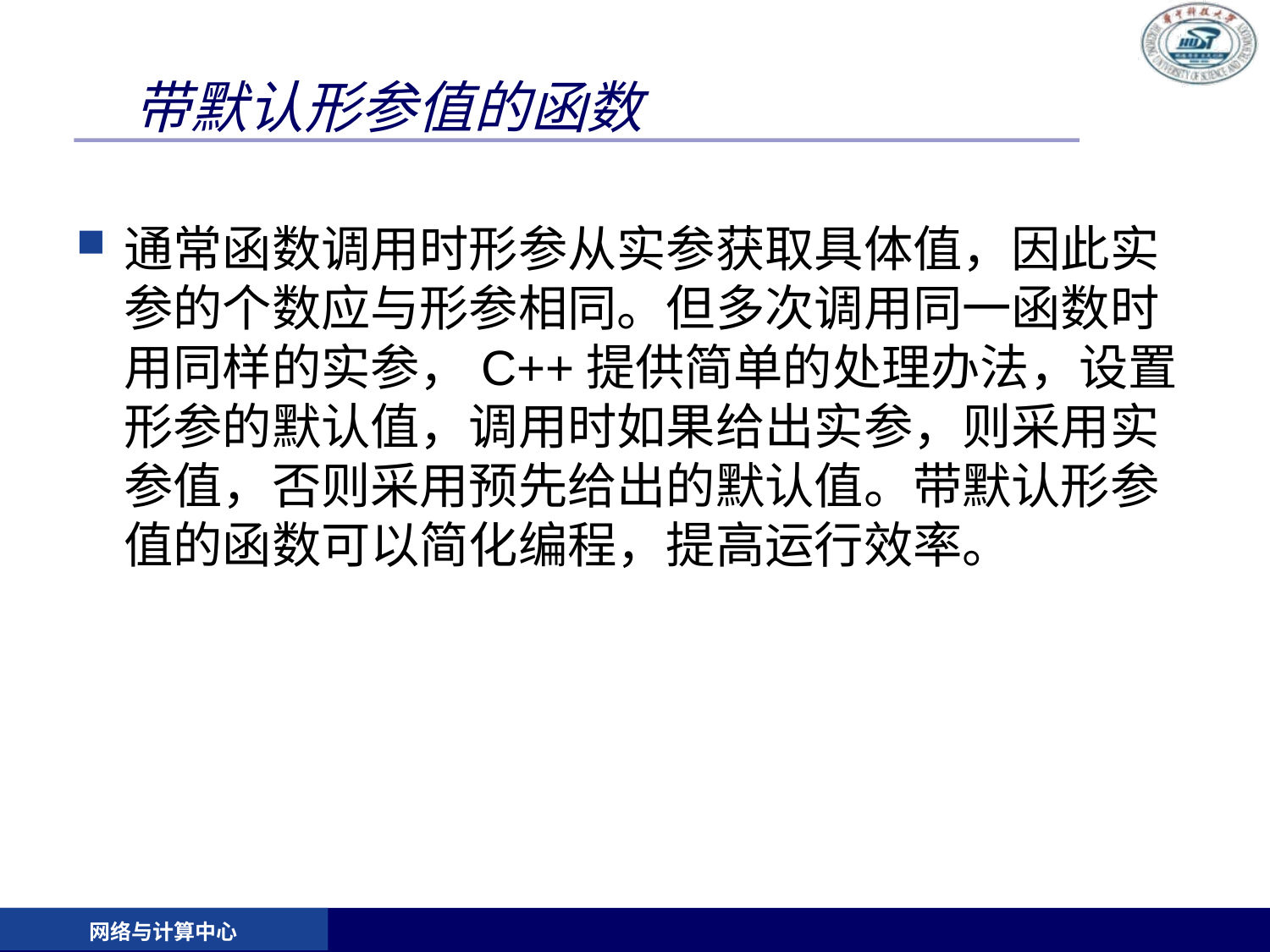

# 带默认形参值的函数
通常函数调用时形参从实参获取具体值，因此实参的个数应与形参相同。但多次调用同一函数时用同样的实参，C++提供简单的处理办法，设置形参的默认值，调用时如果给出实参，则采用实参值，否则采用预先给出的默认值。带默认形参值的函数可以简化编程，提高运行效率。
网络与计算中心